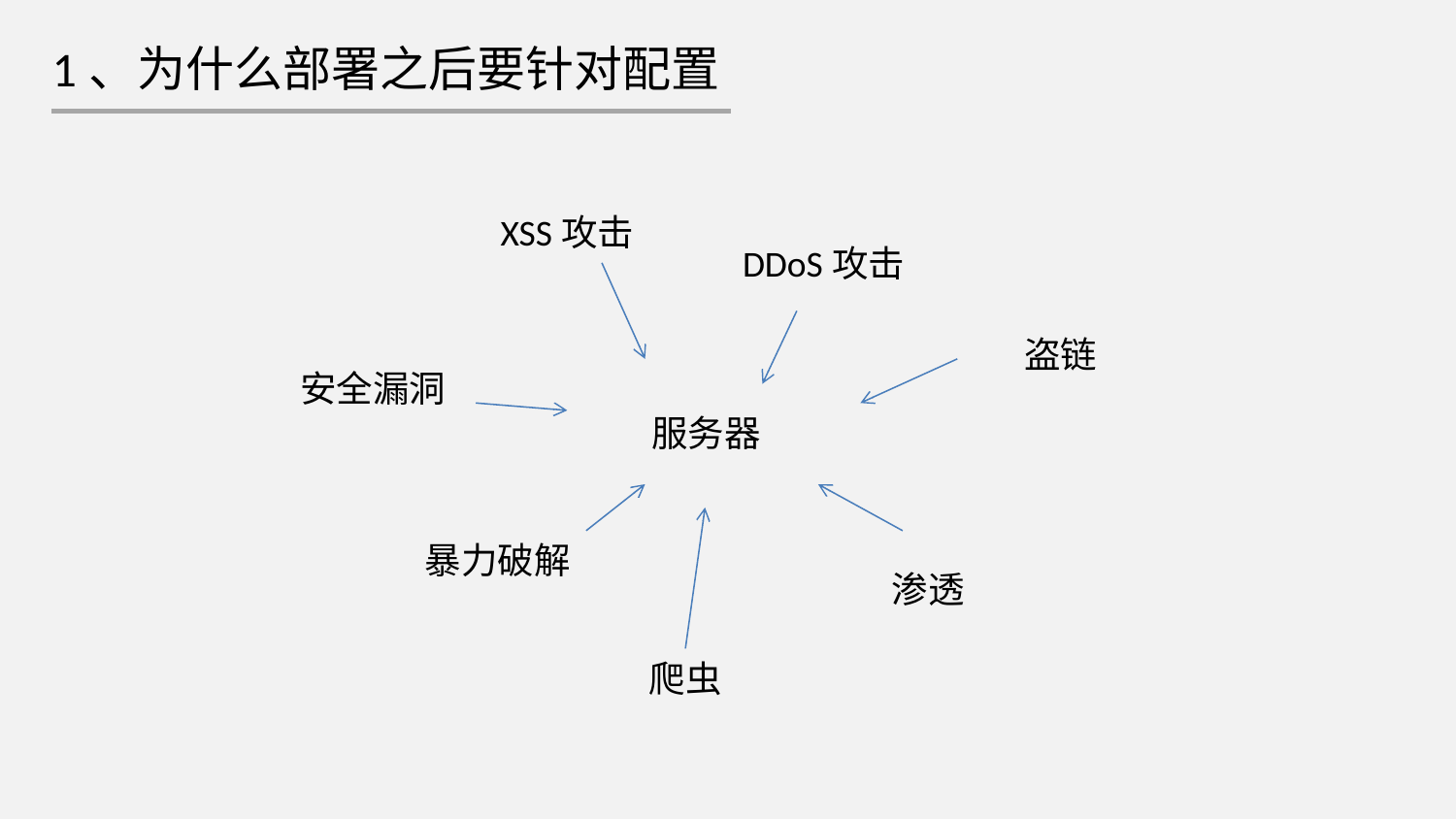

1、为什么部署之后要针对配置
XSS攻击
DDoS攻击
盗链
安全漏洞
服务器
暴力破解
渗透
爬虫